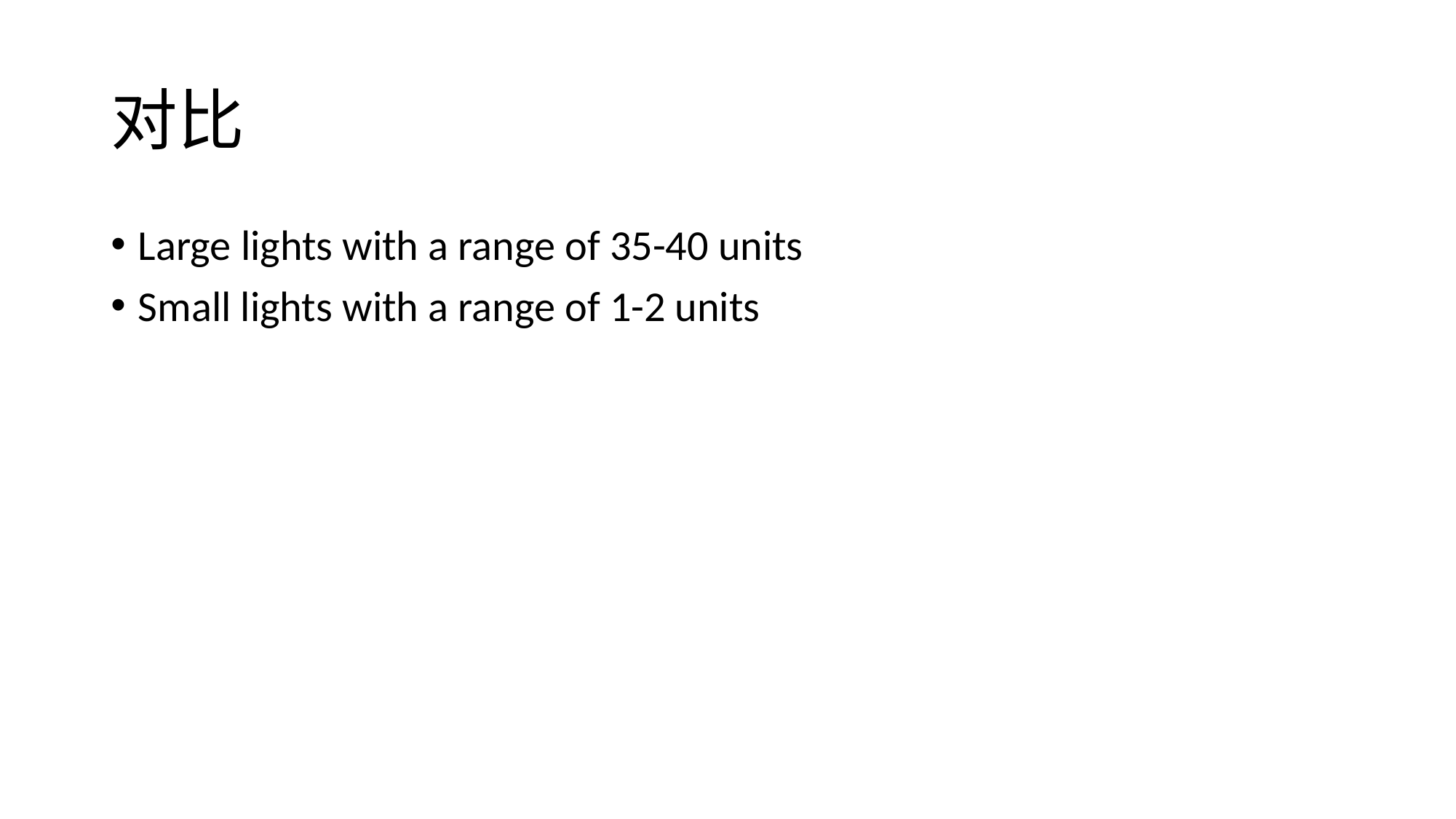

# 对比
Large lights with a range of 35-40 units
Small lights with a range of 1-2 units